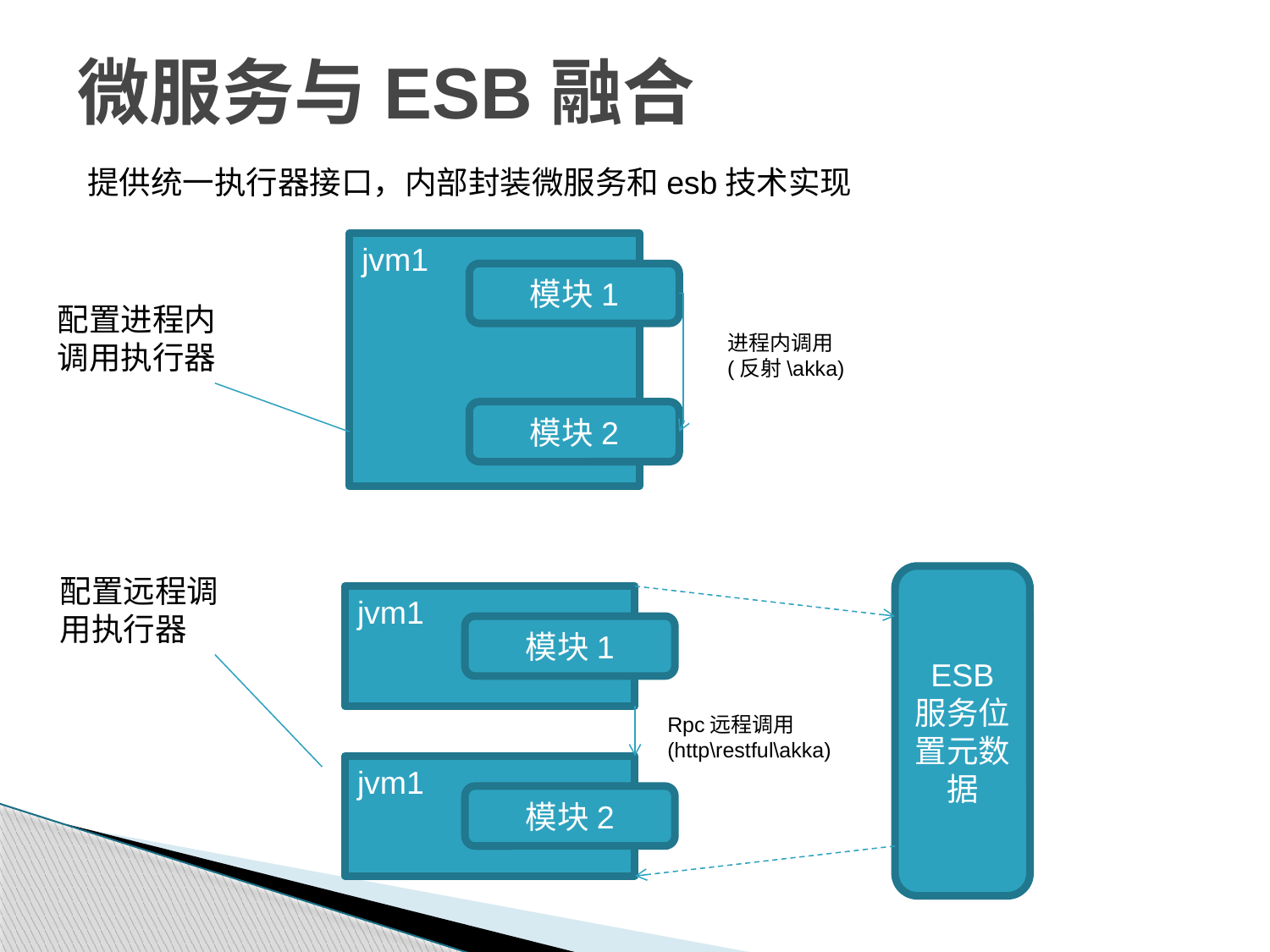

# 微服务与ESB融合
提供统一执行器接口，内部封装微服务和esb技术实现
jvm1
模块1
配置进程内调用执行器
进程内调用
(反射\akka)
模块2
配置远程调用执行器
ESB
服务位置元数据
jvm1
模块1
Rpc远程调用
(http\restful\akka)
jvm1
模块2